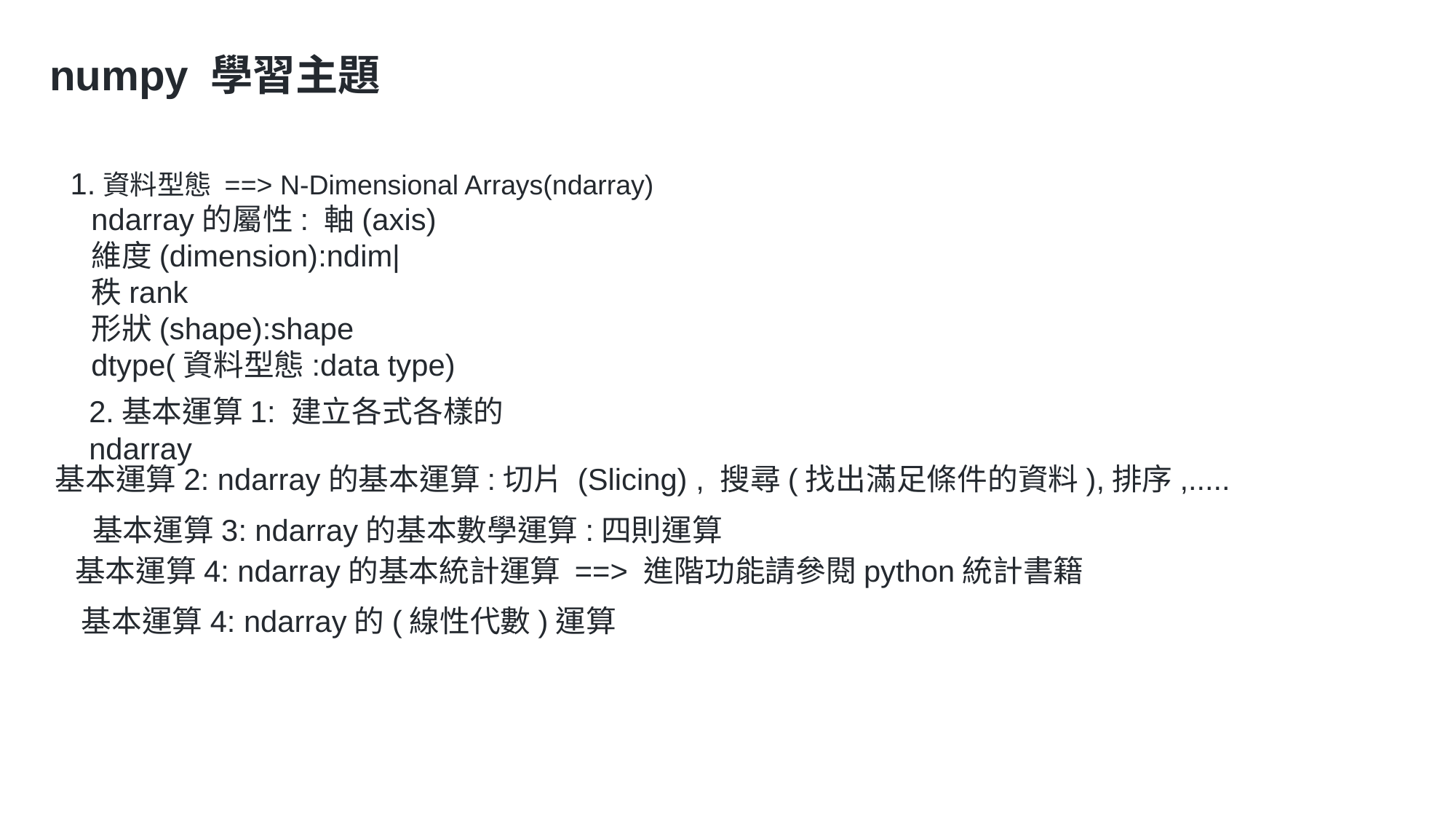

numpy 學習主題
1.資料型態 ==> N-Dimensional Arrays(ndarray)
ndarray的屬性: 軸(axis)
維度(dimension):ndim|
秩rank
形狀(shape):shape
dtype(資料型態:data type)
2.基本運算1: 建立各式各樣的ndarray
基本運算2: ndarray的基本運算:切片 (Slicing) , 搜尋(找出滿足條件的資料),排序,.....
基本運算3: ndarray的基本數學運算:四則運算
基本運算4: ndarray的基本統計運算 ==> 進階功能請參閱python統計書籍
基本運算4: ndarray的(線性代數)運算